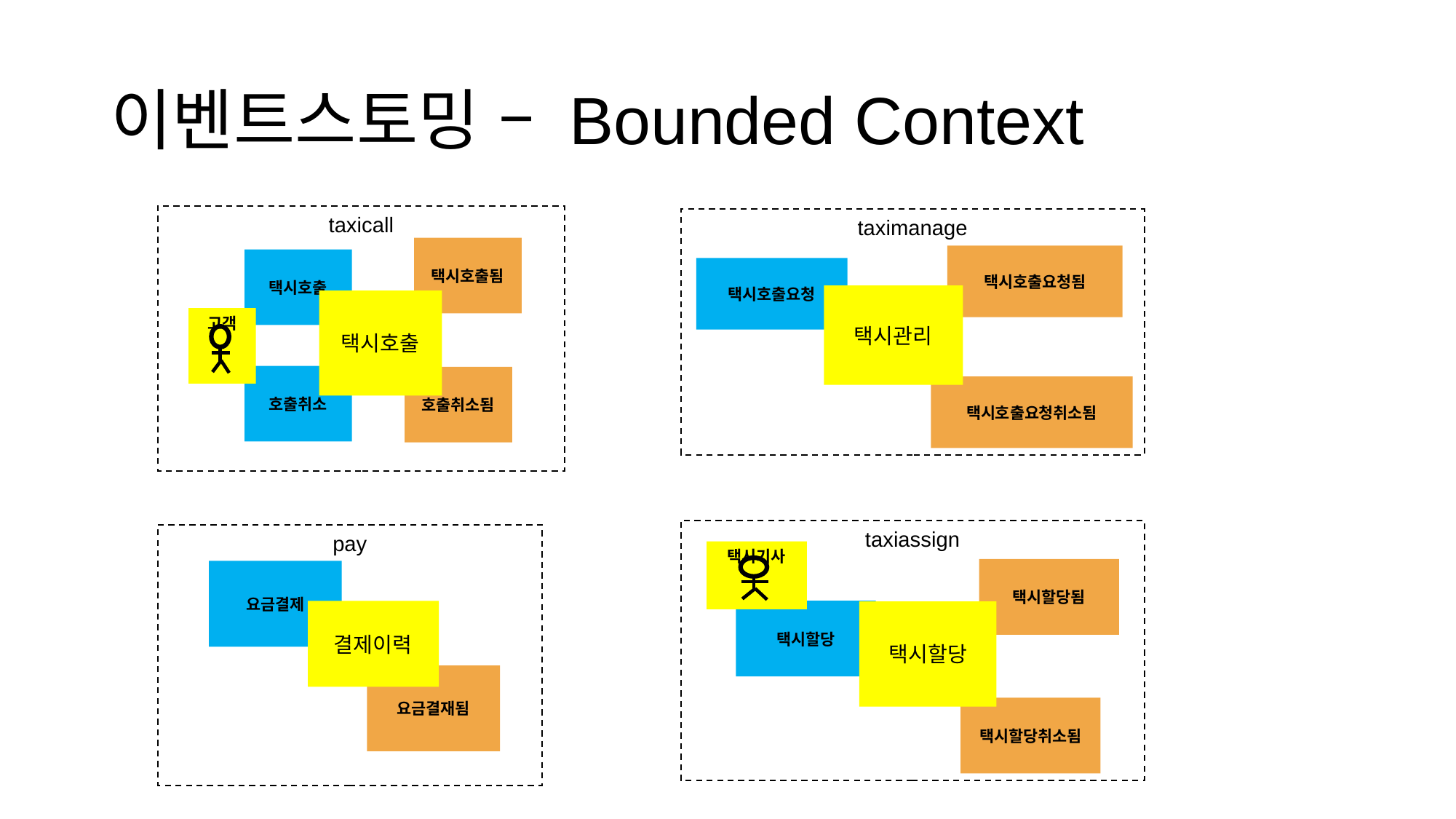

# 이벤트스토밍 – Bounded Context
taxicall
택시호출됨
택시호출
택시호출
고객

호출취소
호출취소됨
taximanage
택시호출요청됨
택시호출요청
택시관리
택시호출요청취소됨
taxiassign
택시기사

택시할당됨
택시할당
택시할당
택시할당취소됨
pay
요금결제
결제이력
요금결재됨